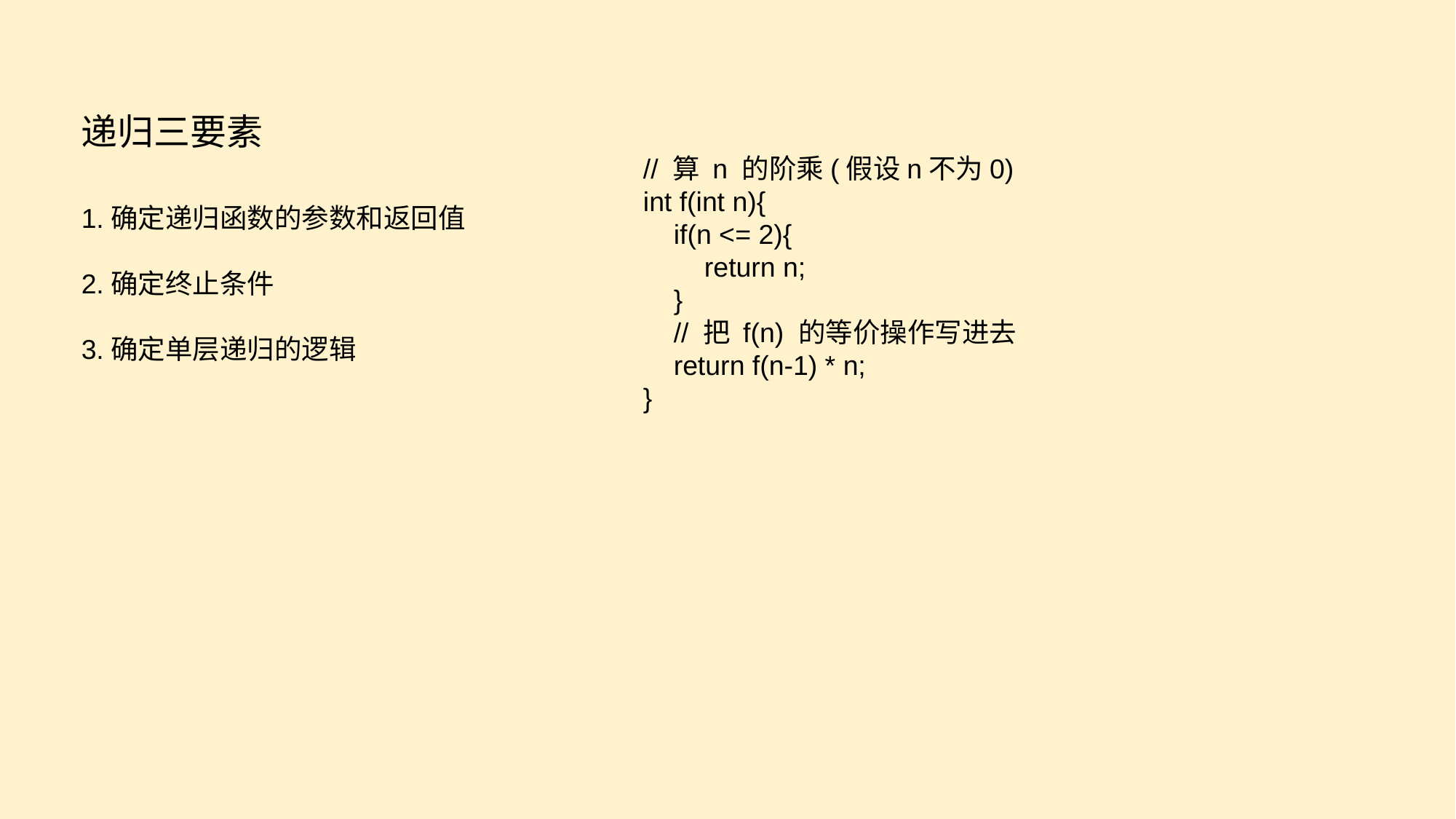

递归三要素
// 算 n 的阶乘(假设n不为0)
int f(int n){
    if(n <= 2){
        return n;
    }
    // 把 f(n) 的等价操作写进去
    return f(n-1) * n;
}
1.确定递归函数的参数和返回值

2.确定终止条件

3.确定单层递归的逻辑
e7d195523061f1c0f0ec610a92cff745ee13794c7b8d98f8E73673273C9E8BE17CC3D63B9B1D6426C348A354AD505654C28F453CD7C8F90EADD06C08281DAED7140E5AAAED5880ECE414DFB6A93B82BE019406867034C3A8500A4827DCF3FBF74A471B736410707E336A01C9ADC9BE02ACCB8DF2121D81636A067B8AE80C6AB6F014154F4E7B7247